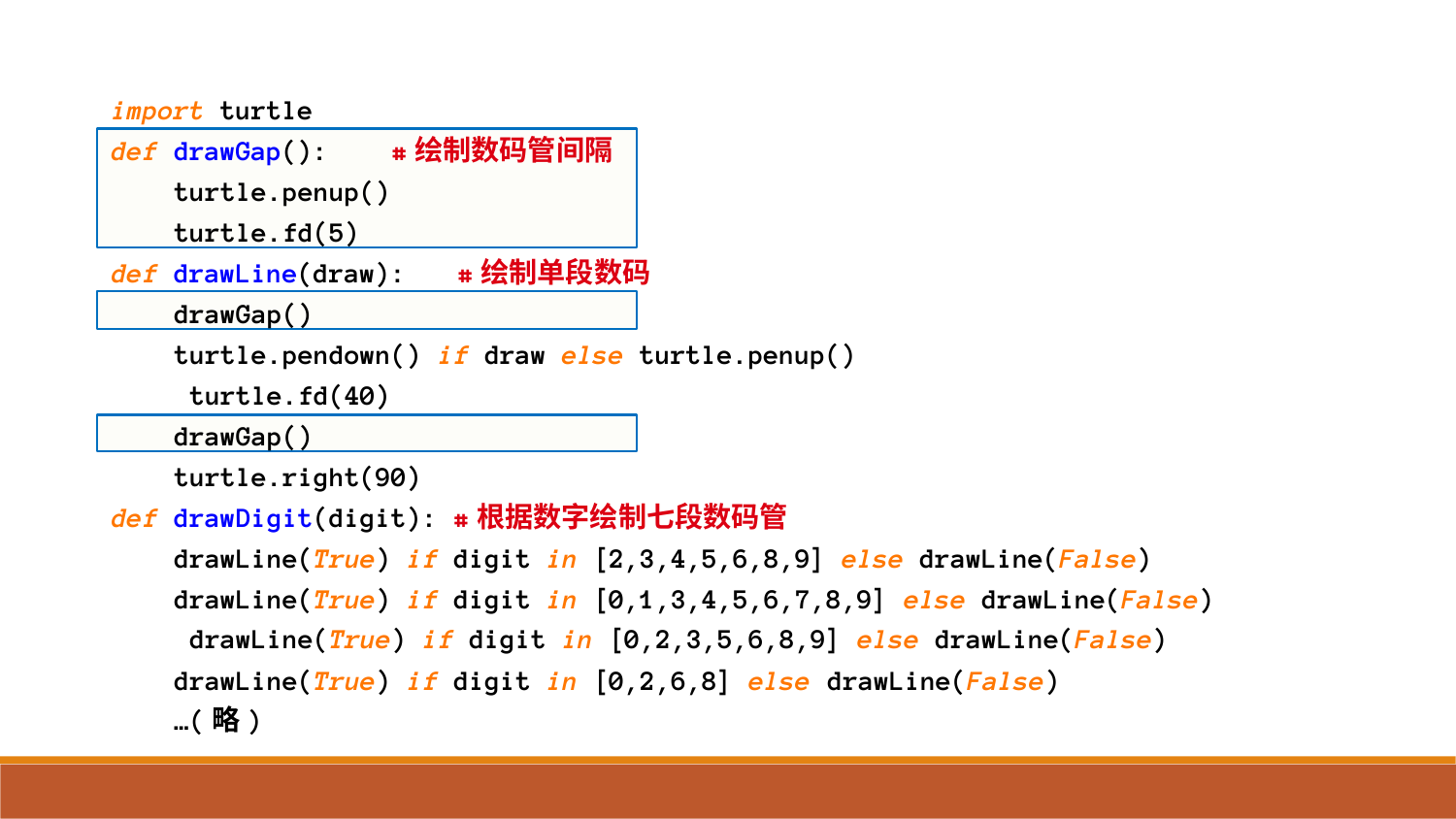

import turtle
def drawGap():	#绘制数码管间隔
turtle.penup()
turtle.fd(5)
def drawLine(draw):	#绘制单段数码管
drawGap()
turtle.pendown() if draw else turtle.penup()  turtle.fd(40)
drawGap()
turtle.right(90)
def drawDigit(digit): #根据数字绘制七段数码管
drawLine(True) if digit in [2,3,4,5,6,8,9] else drawLine(False)  drawLine(True) if digit in [0,1,3,4,5,6,7,8,9] else drawLine(False)  drawLine(True) if digit in [0,2,3,5,6,8,9] else drawLine(False)  drawLine(True) if digit in [0,2,6,8] else drawLine(False)
…(略)